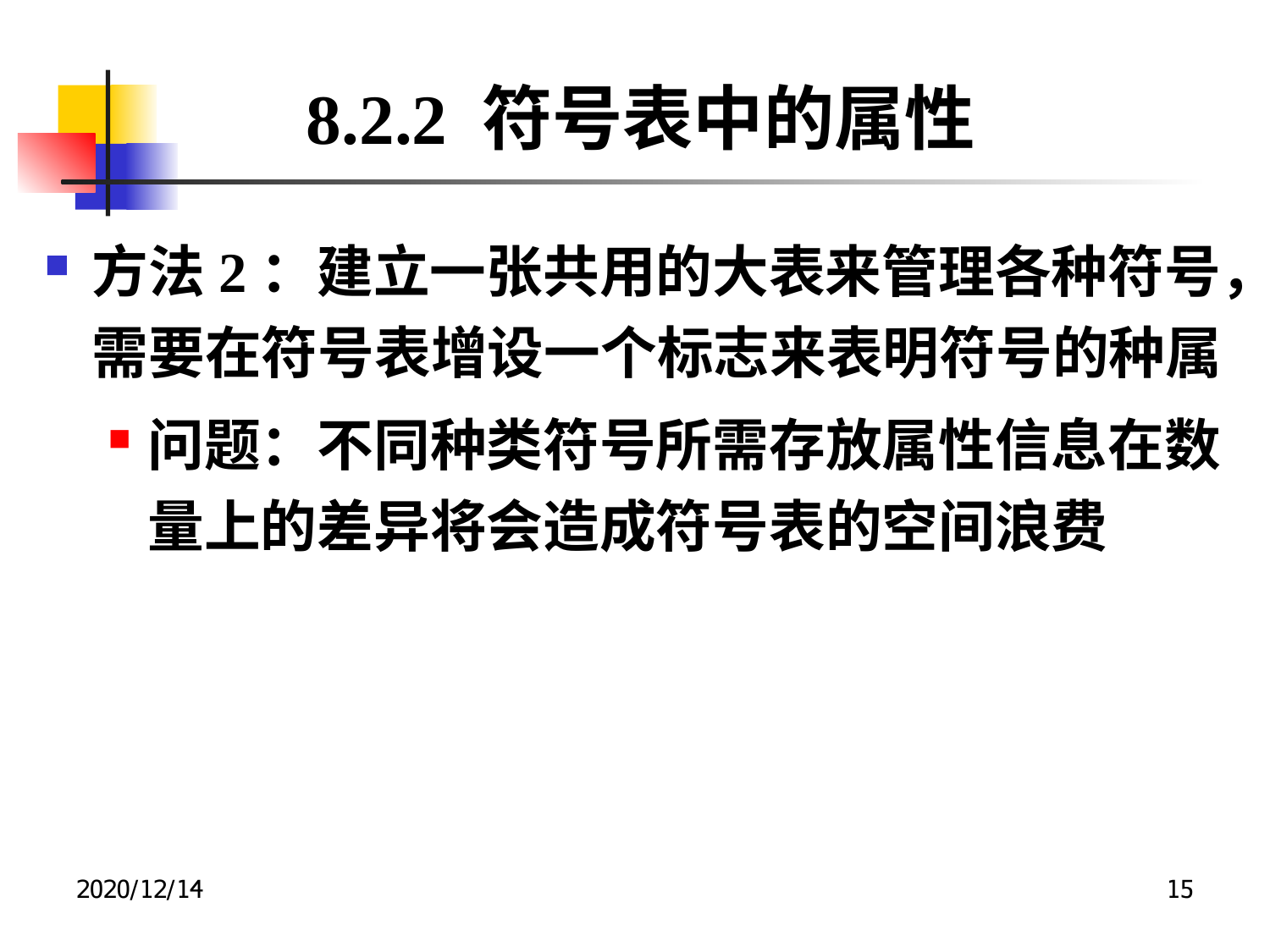

8.2.2 符号表中的属性
方法2：建立一张共用的大表来管理各种符号，需要在符号表增设一个标志来表明符号的种属
问题：不同种类符号所需存放属性信息在数量上的差异将会造成符号表的空间浪费
2020/12/14
15